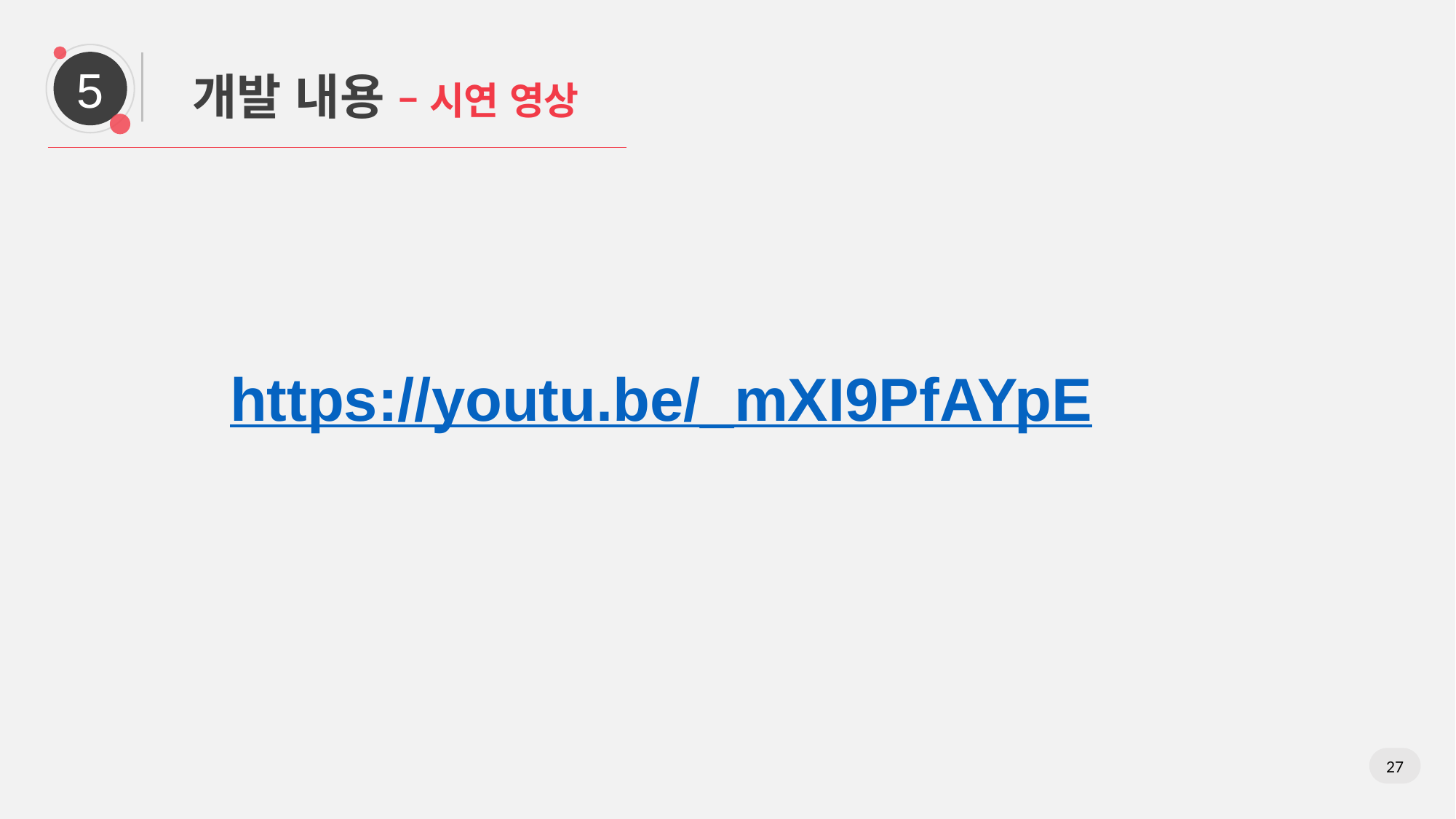

5

개발 내용 – 시연 영상

https://youtu.be/_mXI9PfAYpE
27